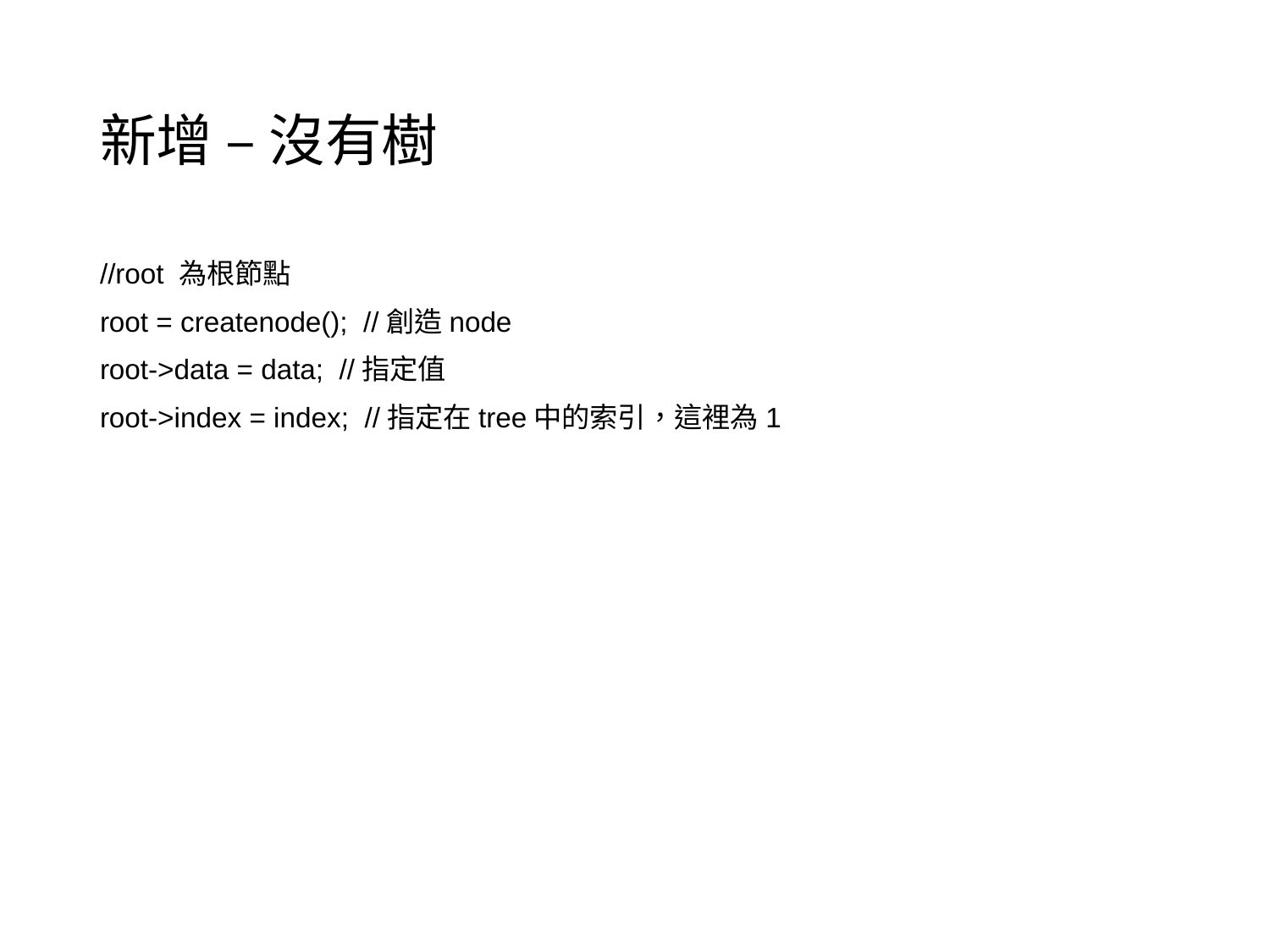

# 新增 – 沒有樹
//root 為根節點
root = createnode();  //創造node
root->data = data;  //指定值
root->index = index;  //指定在tree中的索引，這裡為1